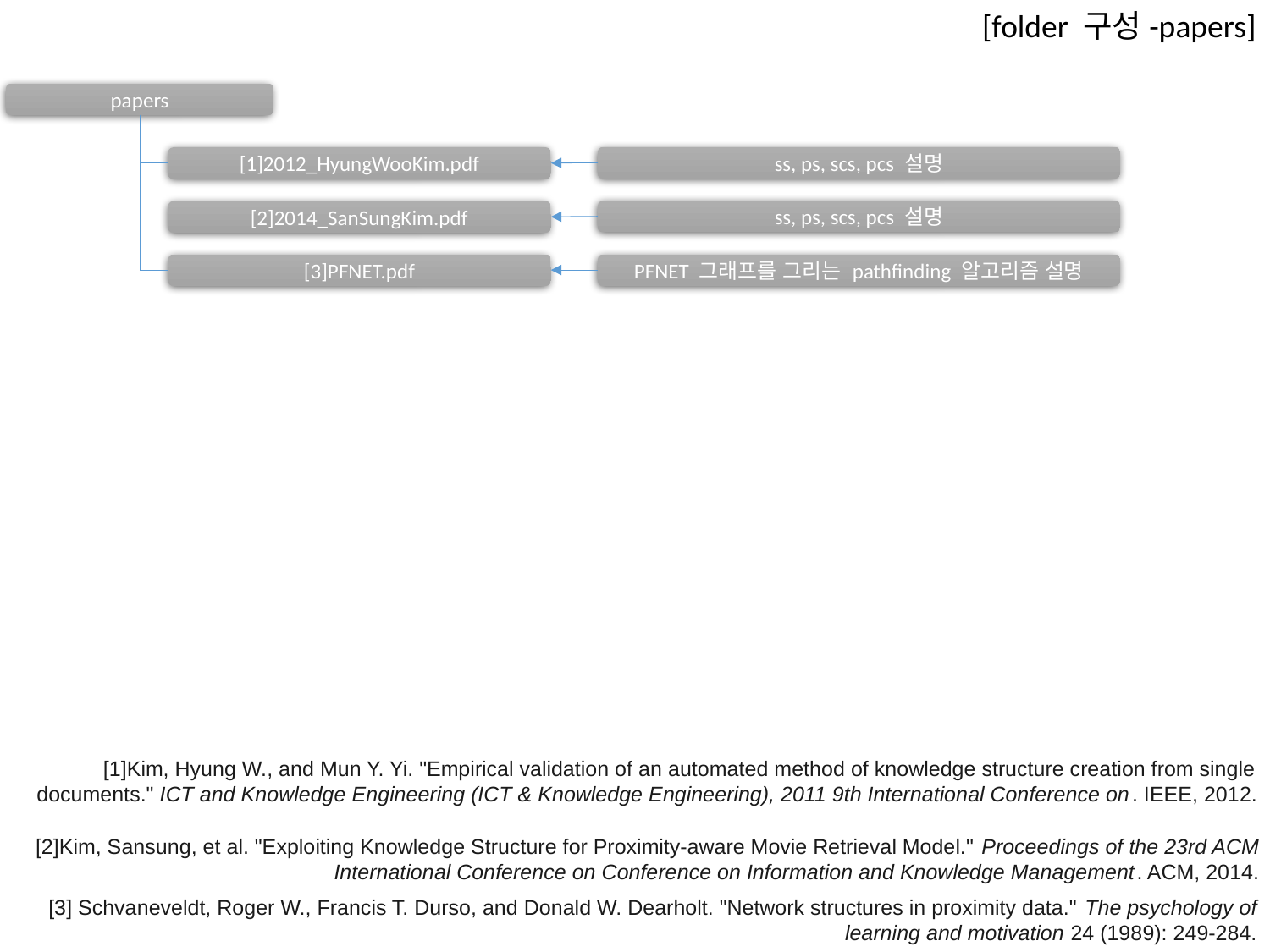

[folder 구성-papers]
papers
ss, ps, scs, pcs 설명
[1]2012_HyungWooKim.pdf
ss, ps, scs, pcs 설명
[2]2014_SanSungKim.pdf
PFNET 그래프를 그리는 pathfinding 알고리즘 설명
[3]PFNET.pdf
[1]Kim, Hyung W., and Mun Y. Yi. "Empirical validation of an automated method of knowledge structure creation from single documents." ICT and Knowledge Engineering (ICT & Knowledge Engineering), 2011 9th International Conference on. IEEE, 2012.
[2]Kim, Sansung, et al. "Exploiting Knowledge Structure for Proximity-aware Movie Retrieval Model." Proceedings of the 23rd ACM International Conference on Conference on Information and Knowledge Management. ACM, 2014.
[3] Schvaneveldt, Roger W., Francis T. Durso, and Donald W. Dearholt. "Network structures in proximity data." The psychology of learning and motivation 24 (1989): 249-284.